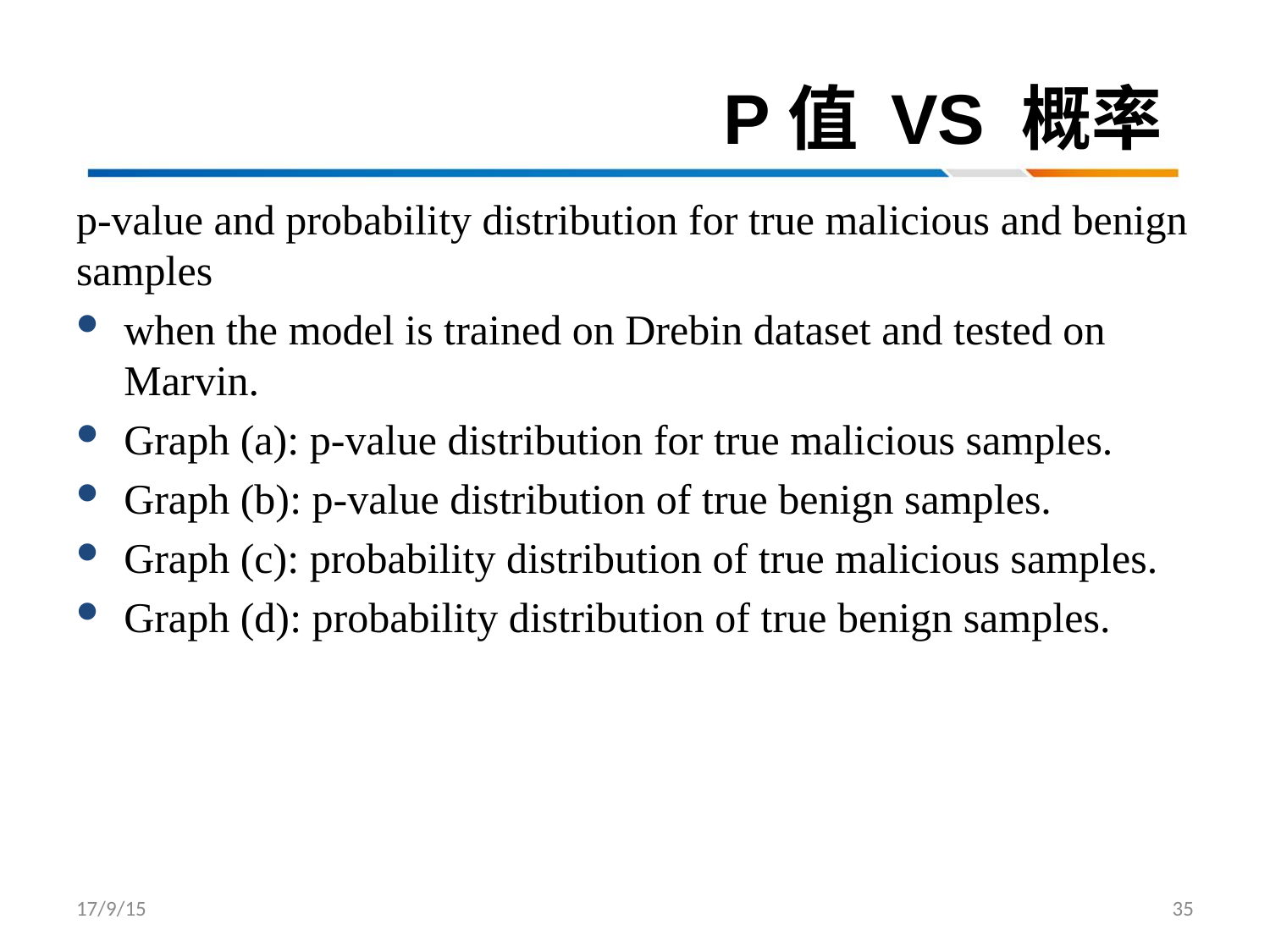

# P值 VS 概率
p-value and probability distribution for true malicious and benign samples
when the model is trained on Drebin dataset and tested on Marvin.
Graph (a): p-value distribution for true malicious samples.
Graph (b): p-value distribution of true benign samples.
Graph (c): probability distribution of true malicious samples.
Graph (d): probability distribution of true benign samples.
17/9/15
35